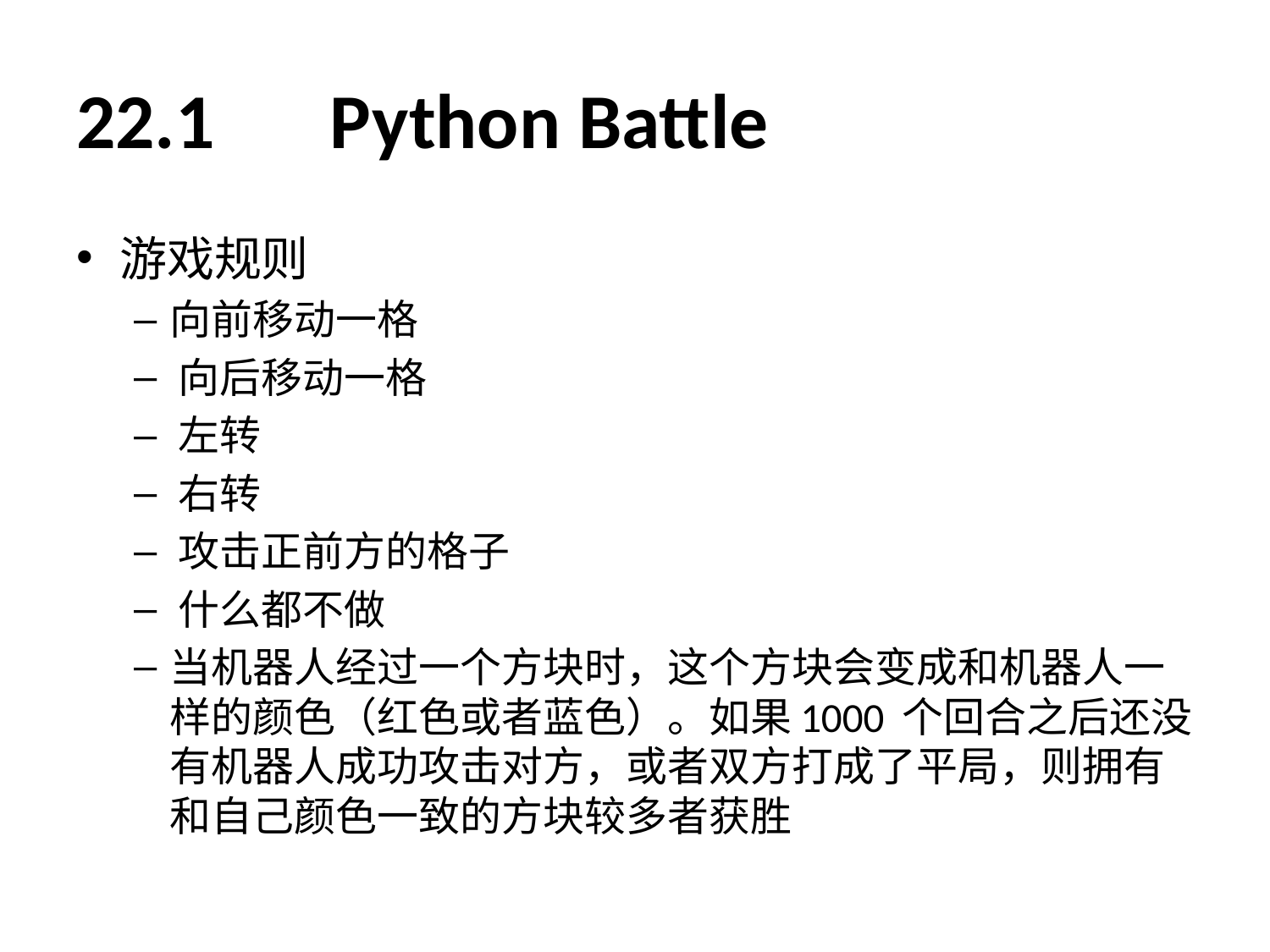

# 22.1　Python Battle
游戏规则
向前移动一格
向后移动一格
左转
右转
攻击正前方的格子
什么都不做
当机器人经过一个方块时，这个方块会变成和机器人一样的颜色（红色或者蓝色）。如果1000 个回合之后还没有机器人成功攻击对方，或者双方打成了平局，则拥有和自己颜色一致的方块较多者获胜